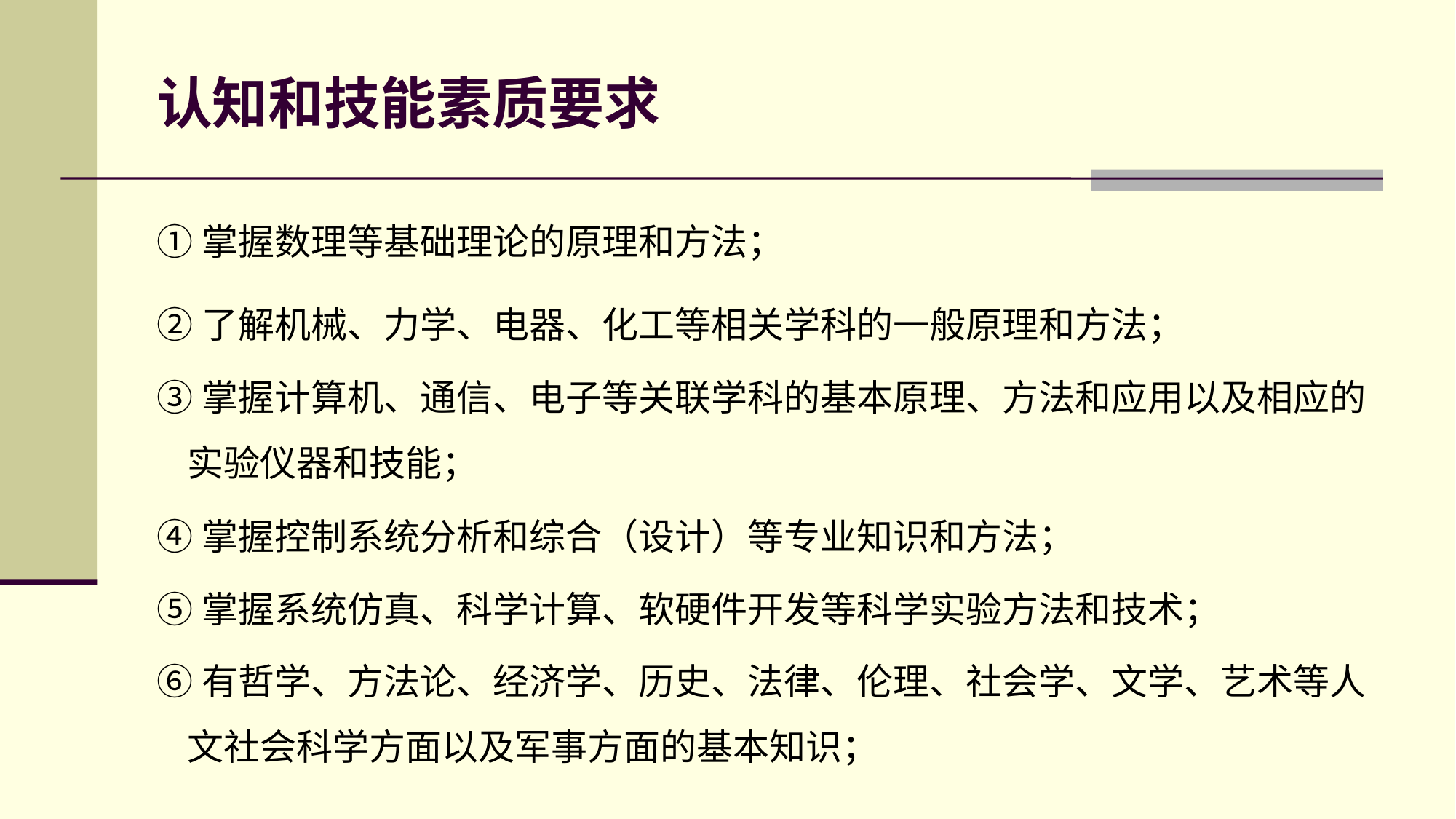

# 认知和技能素质要求
①掌握数理等基础理论的原理和方法；
②了解机械、力学、电器、化工等相关学科的一般原理和方法；
③掌握计算机、通信、电子等关联学科的基本原理、方法和应用以及相应的实验仪器和技能；
④掌握控制系统分析和综合（设计）等专业知识和方法；
⑤掌握系统仿真、科学计算、软硬件开发等科学实验方法和技术；
⑥有哲学、方法论、经济学、历史、法律、伦理、社会学、文学、艺术等人文社会科学方面以及军事方面的基本知识；